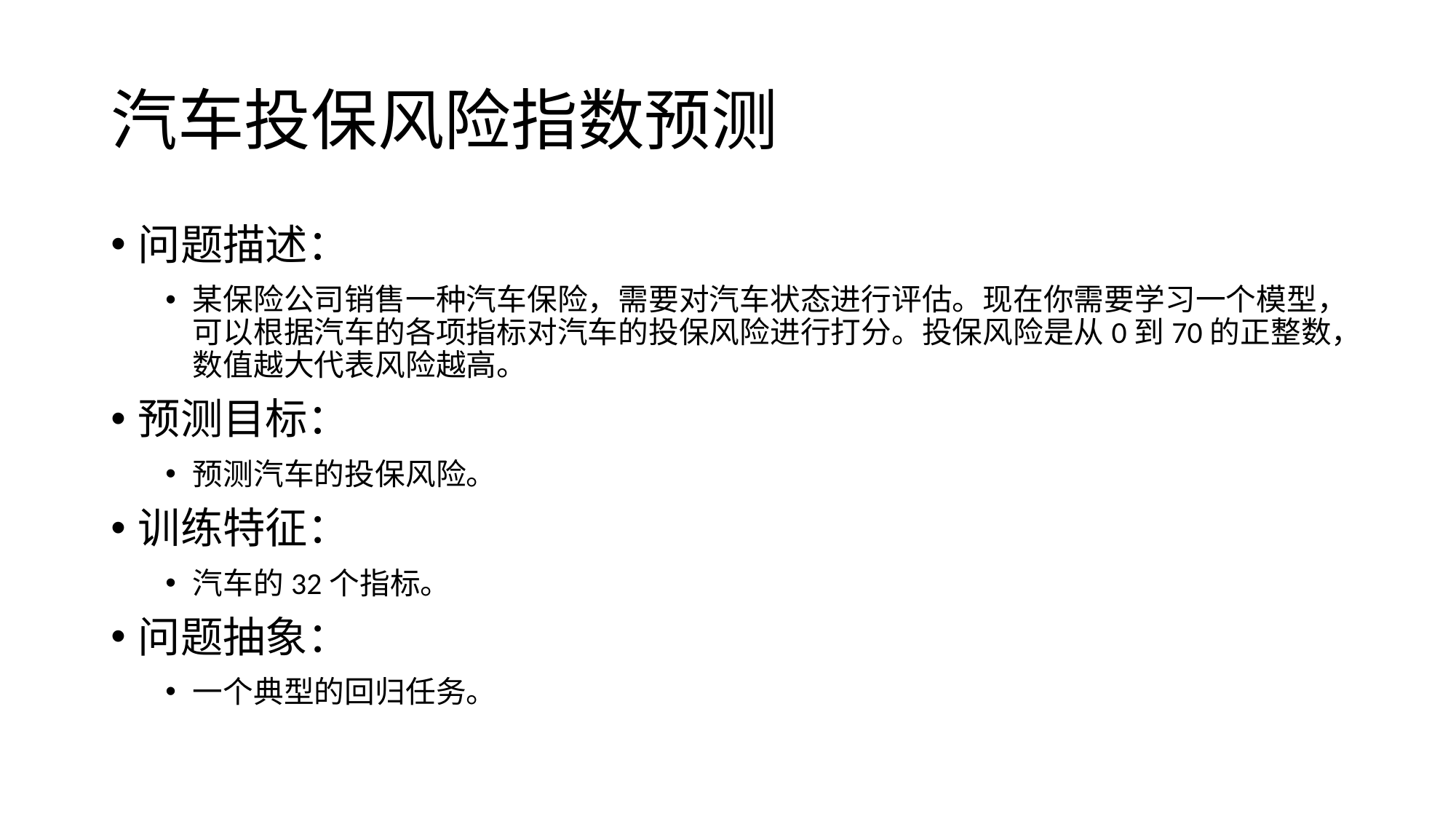

# 汽车投保风险指数预测
问题描述：
某保险公司销售一种汽车保险，需要对汽车状态进行评估。现在你需要学习一个模型，可以根据汽车的各项指标对汽车的投保风险进行打分。投保风险是从0到70的正整数，数值越大代表风险越高。
预测目标：
预测汽车的投保风险。
训练特征：
汽车的32个指标。
问题抽象：
一个典型的回归任务。